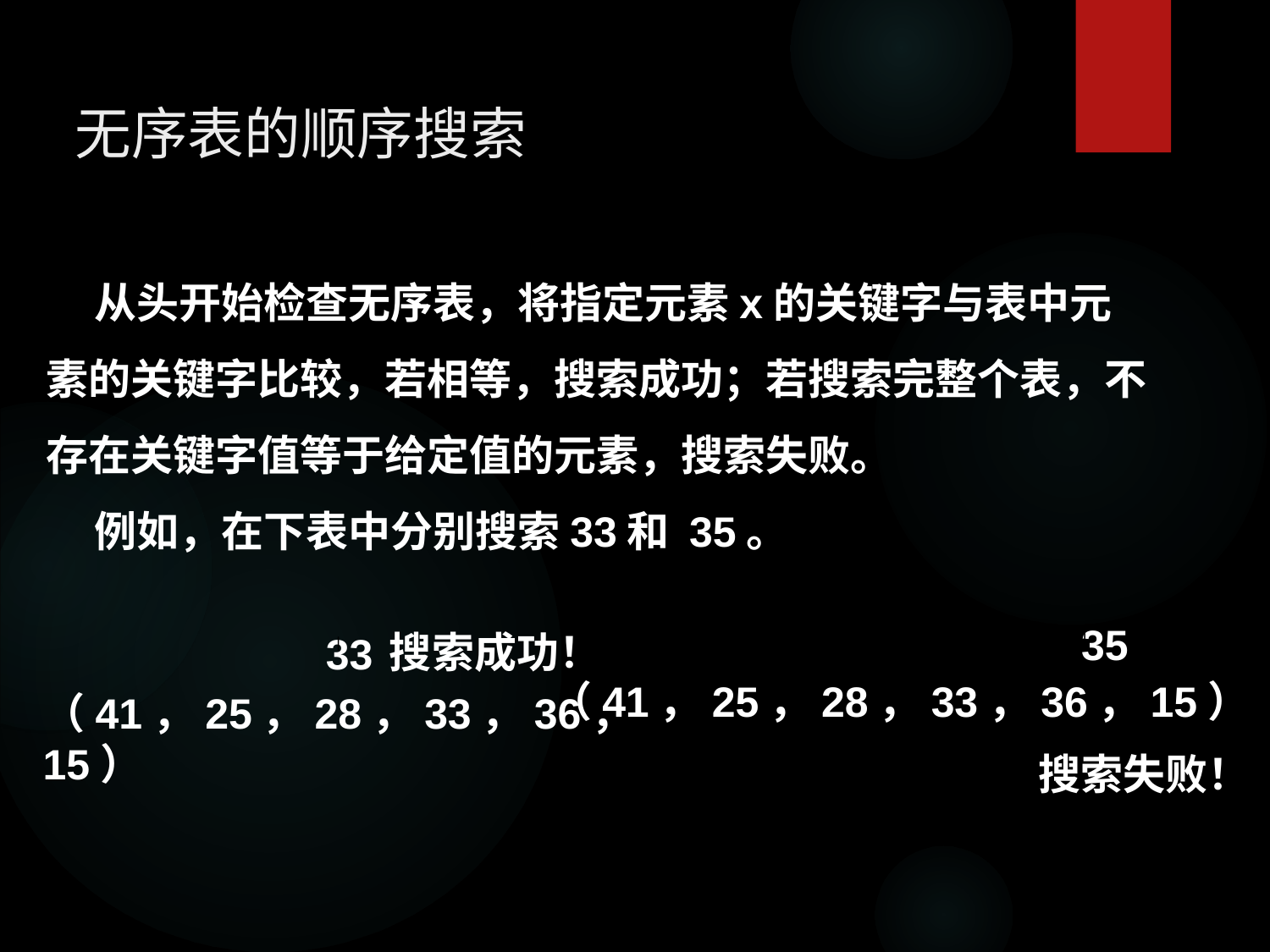

无序表的顺序搜索
    从头开始检查无序表，将指定元素x的关键字与表中元素的关键字比较，若相等，搜索成功；若搜索完整个表，不存在关键字值等于给定值的元素，搜索失败。
    例如，在下表中分别搜索33和 35。
35

搜索成功！
33

（41，25，28，33，36，15）
（41，25，28，33，36，15）
搜索失败！